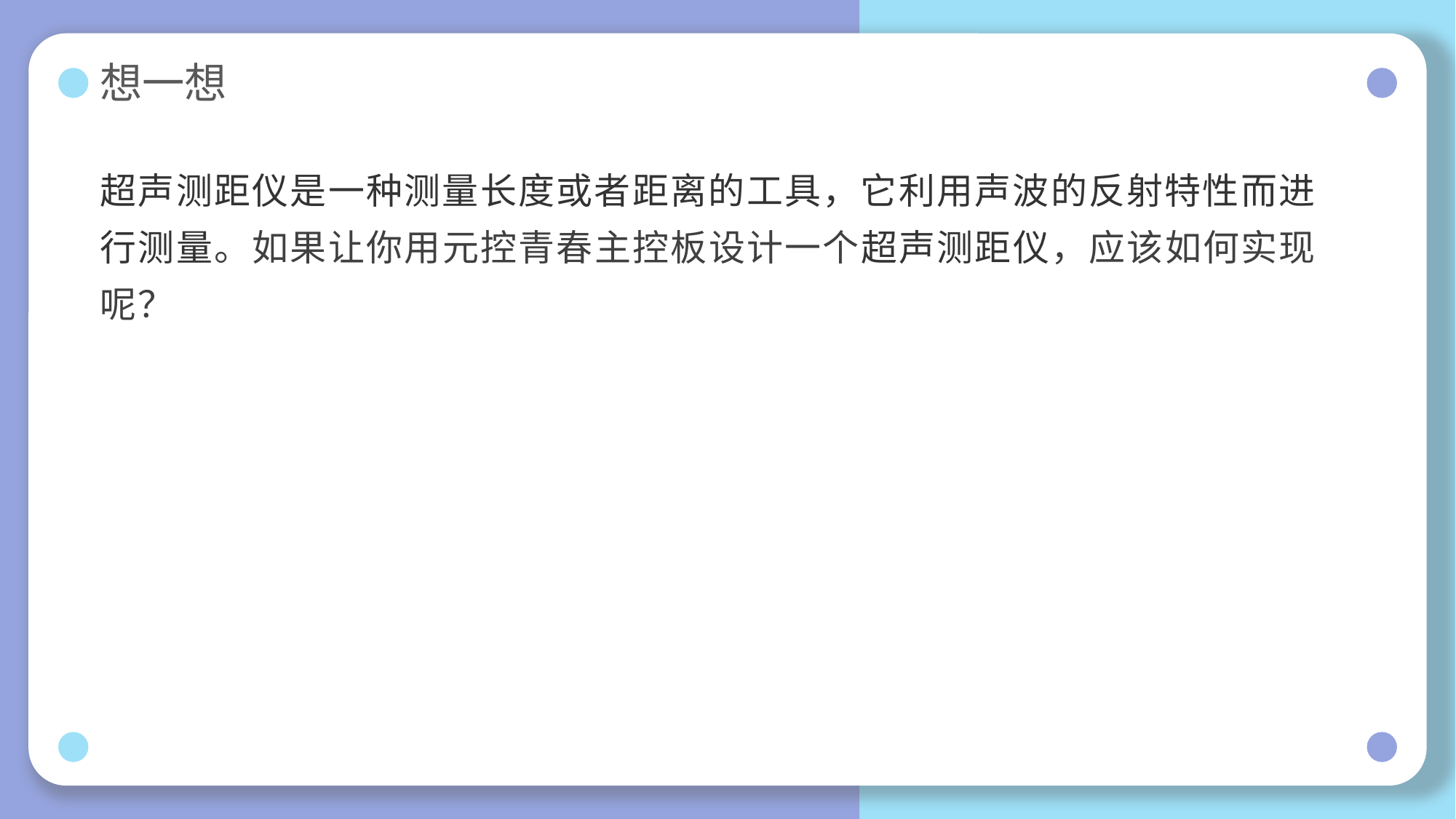

# 想一想
超声测距仪是一种测量长度或者距离的工具，它利用声波的反射特性而进行测量。如果让你用元控青春主控板设计一个超声测距仪，应该如何实现呢？